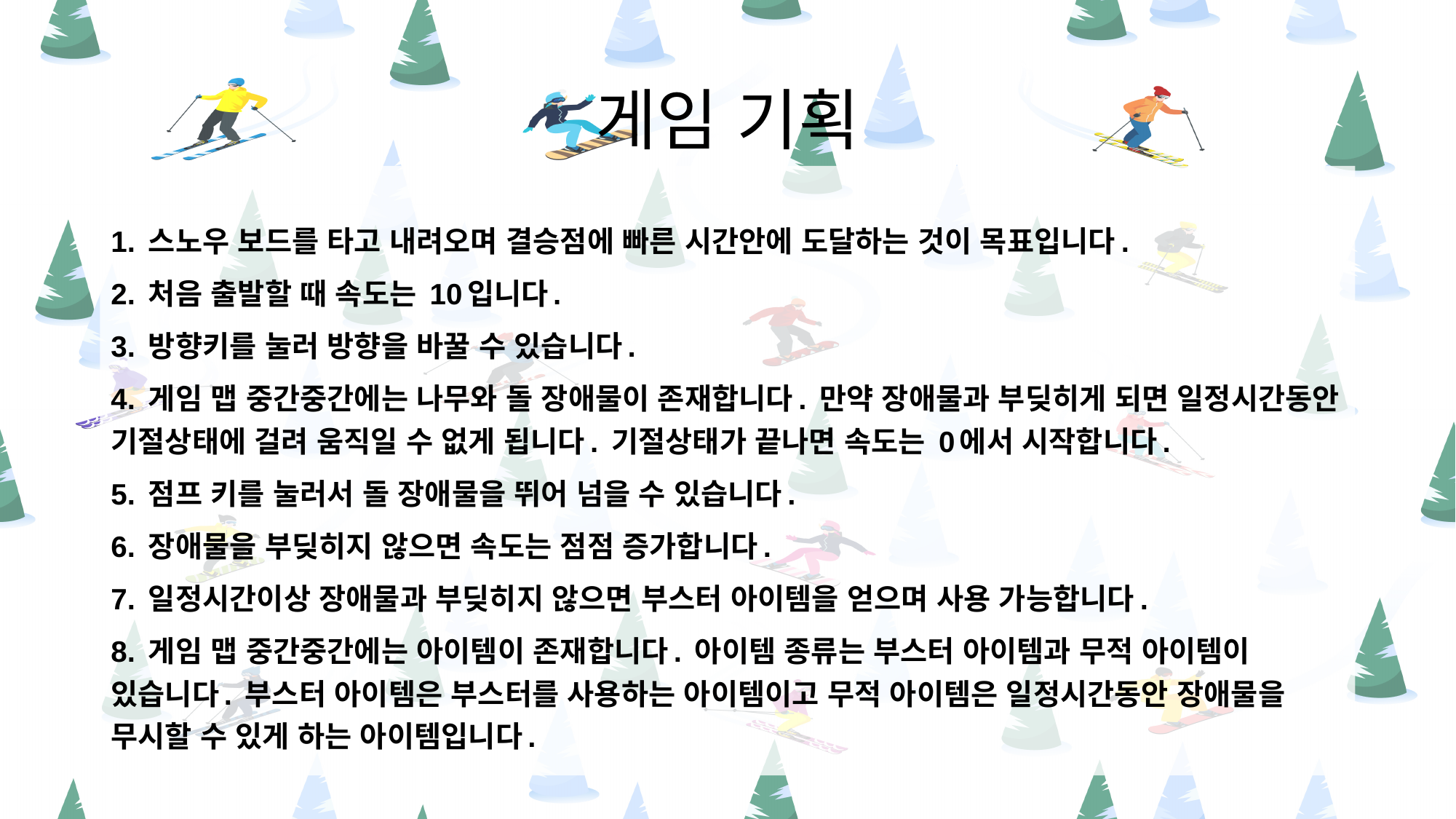

# 게임 기획

1. 스노우 보드를 타고 내려오며 결승점에 빠른 시간안에 도달하는 것이 목표입니다.
2. 처음 출발할 때 속도는 10입니다.
3. 방향키를 눌러 방향을 바꿀 수 있습니다.
4. 게임 맵 중간중간에는 나무와 돌 장애물이 존재합니다. 만약 장애물과 부딪히게 되면 일정시간동안 기절상태에 걸려 움직일 수 없게 됩니다. 기절상태가 끝나면 속도는 0에서 시작합니다.
5. 점프 키를 눌러서 돌 장애물을 뛰어 넘을 수 있습니다.
6. 장애물을 부딪히지 않으면 속도는 점점 증가합니다.
7. 일정시간이상 장애물과 부딪히지 않으면 부스터 아이템을 얻으며 사용 가능합니다.
8. 게임 맵 중간중간에는 아이템이 존재합니다. 아이템 종류는 부스터 아이템과 무적 아이템이 있습니다. 부스터 아이템은 부스터를 사용하는 아이템이고 무적 아이템은 일정시간동안 장애물을 무시할 수 있게 하는 아이템입니다.